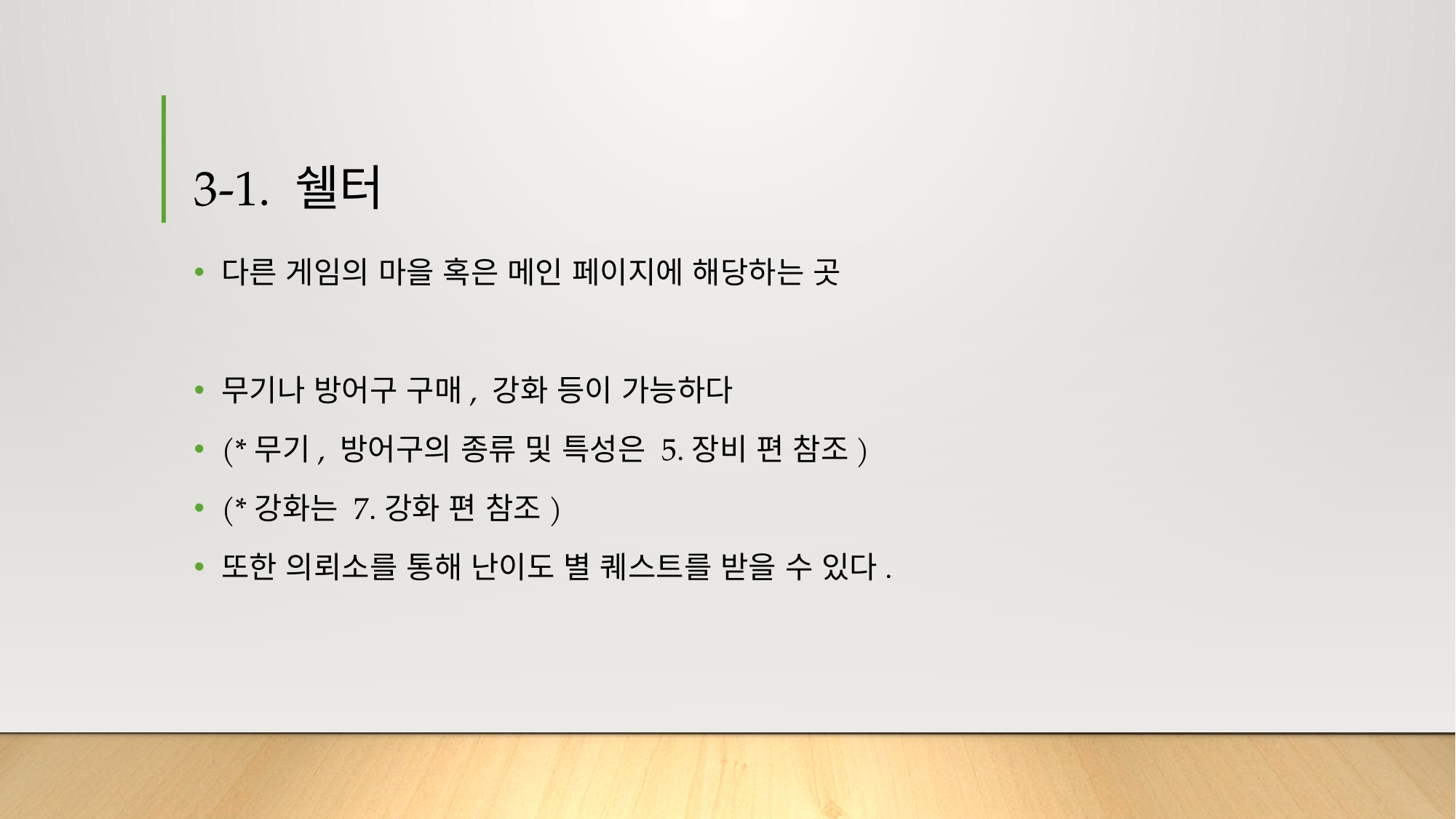

# 3-1. 쉘터
다른 게임의 마을 혹은 메인 페이지에 해당하는 곳

무기나 방어구 구매, 강화 등이 가능하다
(*무기, 방어구의 종류 및 특성은 5.장비 편 참조)
(*강화는 7.강화 편 참조)
또한 의뢰소를 통해 난이도 별 퀘스트를 받을 수 있다.